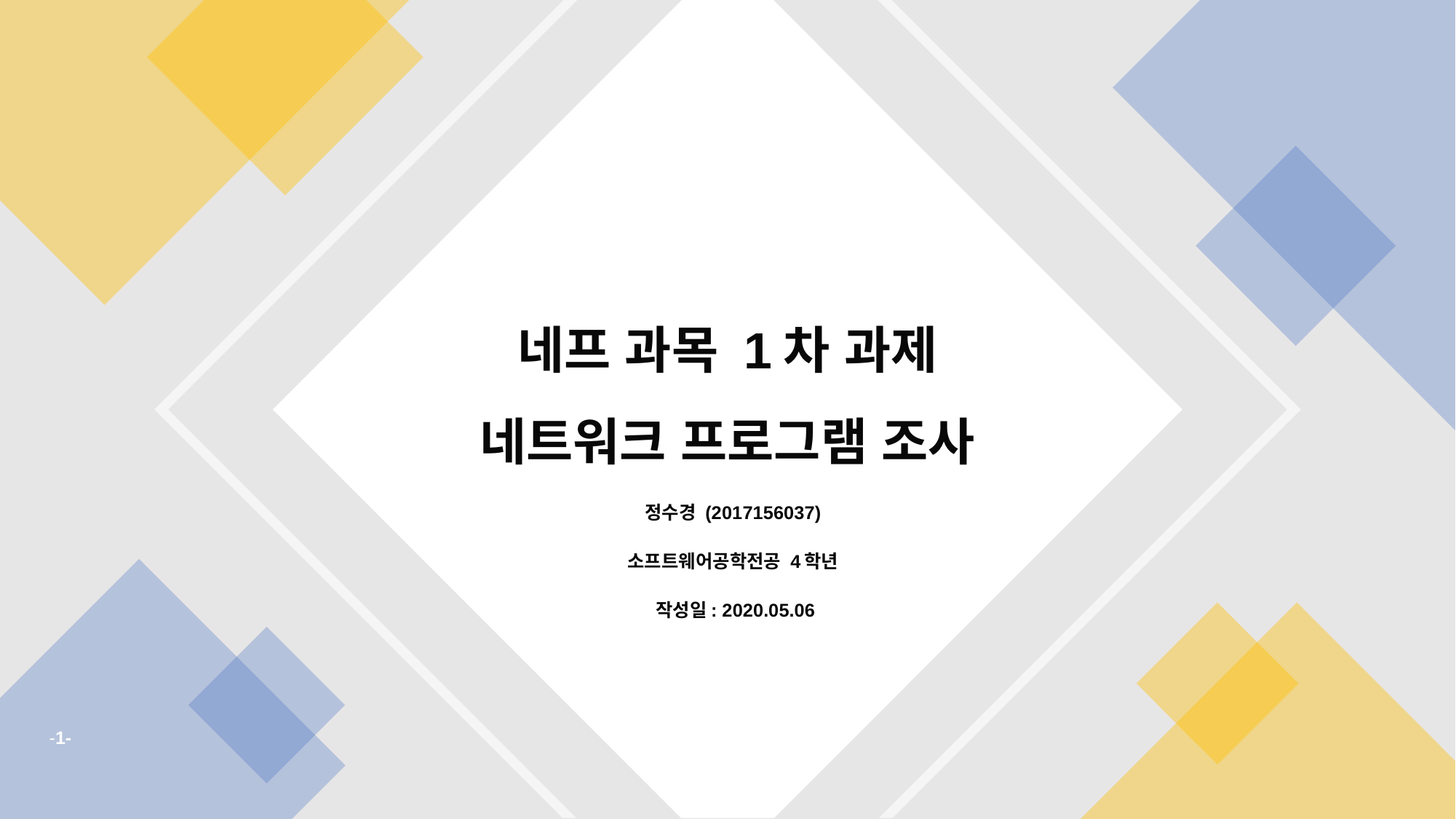

# 네프 과목 1차 과제 네트워크 프로그램 조사
정수경 (2017156037)
소프트웨어공학전공 4학년
작성일: 2020.05.06

-1-